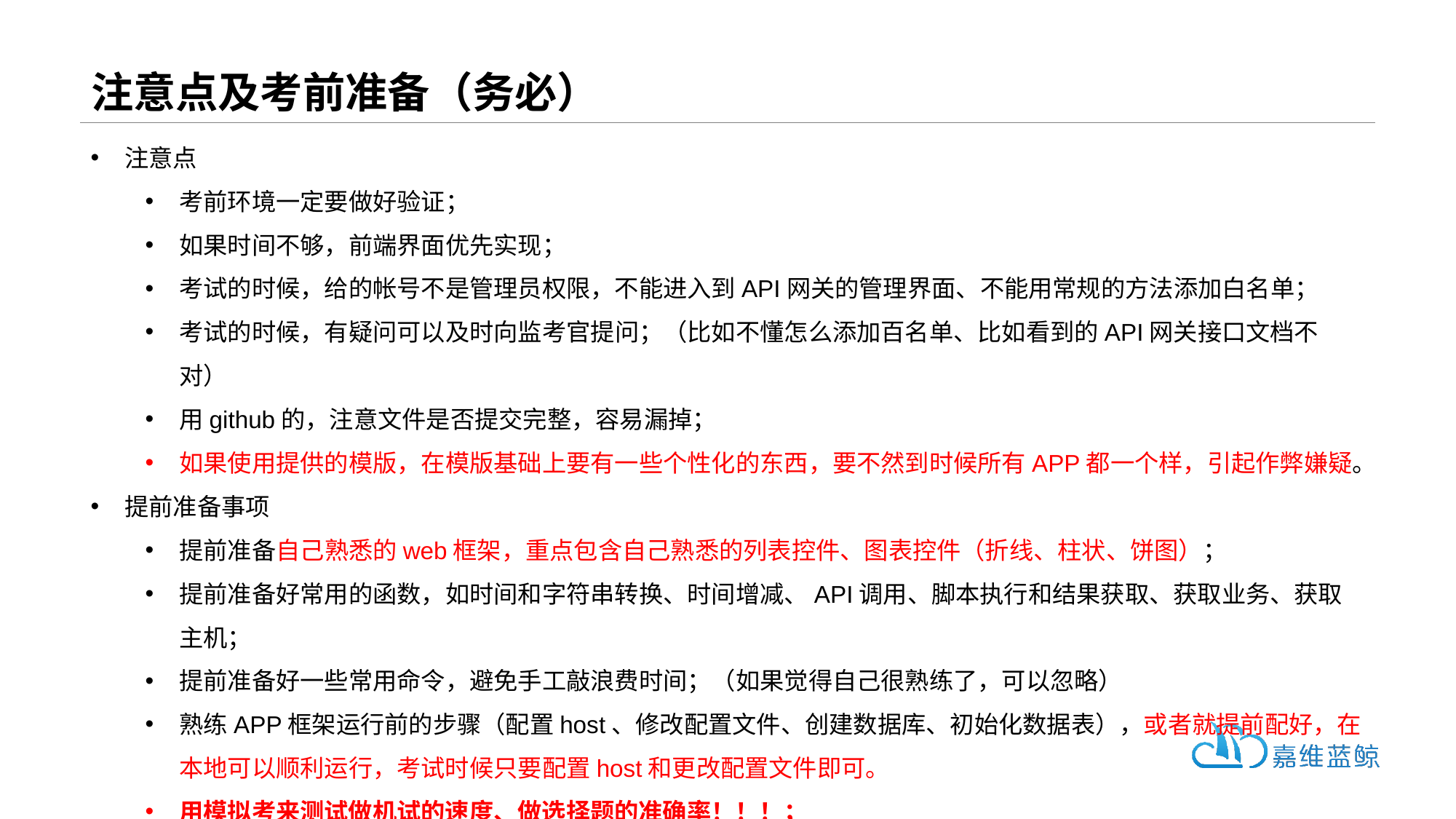

# 注意点及考前准备（务必）
注意点
考前环境一定要做好验证；
如果时间不够，前端界面优先实现；
考试的时候，给的帐号不是管理员权限，不能进入到API网关的管理界面、不能用常规的方法添加白名单；
考试的时候，有疑问可以及时向监考官提问；（比如不懂怎么添加百名单、比如看到的API网关接口文档不对）
用github的，注意文件是否提交完整，容易漏掉；
如果使用提供的模版，在模版基础上要有一些个性化的东西，要不然到时候所有APP都一个样，引起作弊嫌疑。
提前准备事项
提前准备自己熟悉的web框架，重点包含自己熟悉的列表控件、图表控件（折线、柱状、饼图）；
提前准备好常用的函数，如时间和字符串转换、时间增减、API调用、脚本执行和结果获取、获取业务、获取主机；
提前准备好一些常用命令，避免手工敲浪费时间；（如果觉得自己很熟练了，可以忽略）
熟练APP框架运行前的步骤（配置host、修改配置文件、创建数据库、初始化数据表），或者就提前配好，在本地可以顺利运行，考试时候只要配置host和更改配置文件即可。
用模拟考来测试做机试的速度、做选择题的准确率！！！；